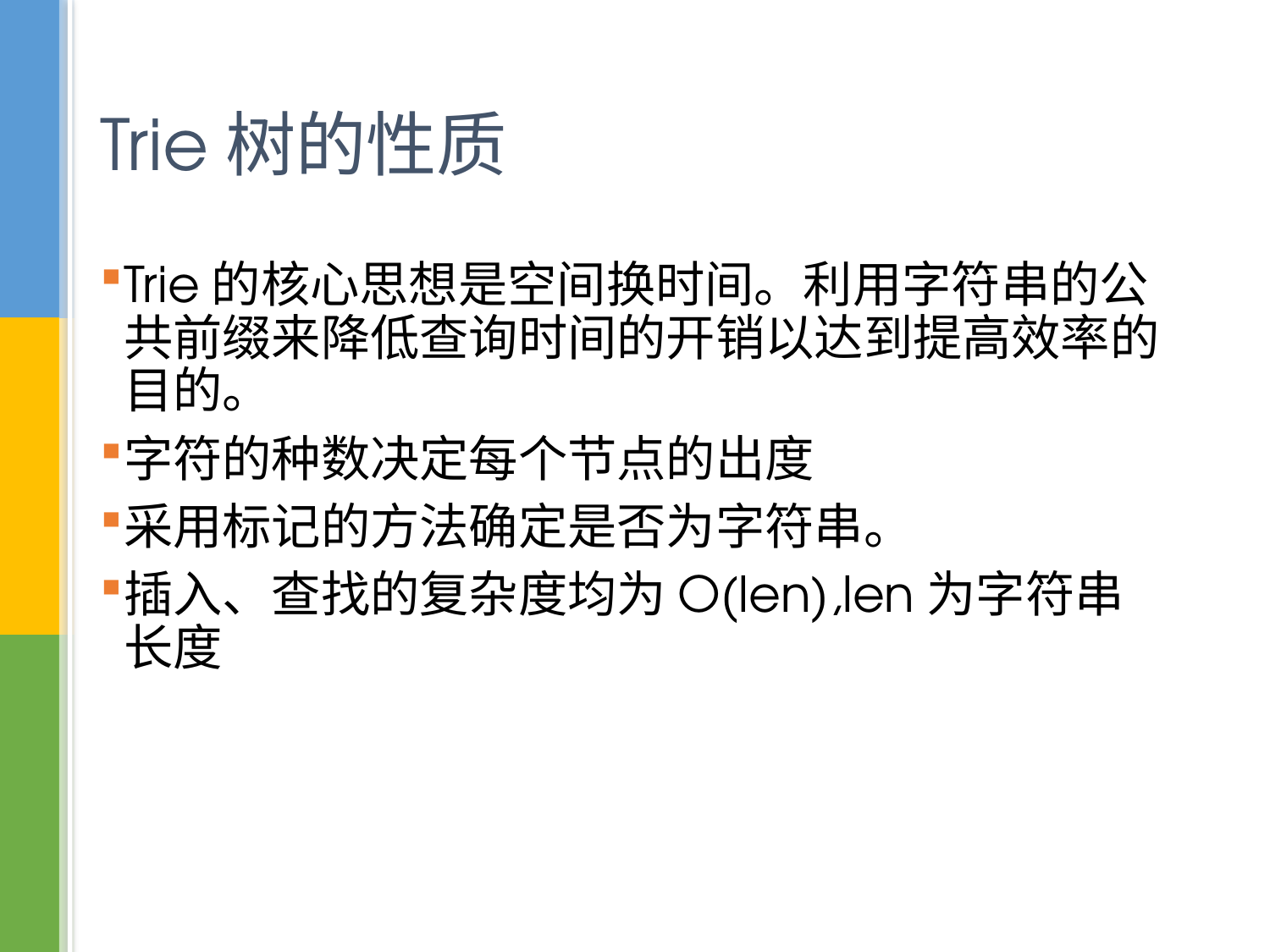

# Trie树的性质
Trie的核心思想是空间换时间。利用字符串的公共前缀来降低查询时间的开销以达到提高效率的目的。
字符的种数决定每个节点的出度
采用标记的方法确定是否为字符串。
插入、查找的复杂度均为O(len),len为字符串长度